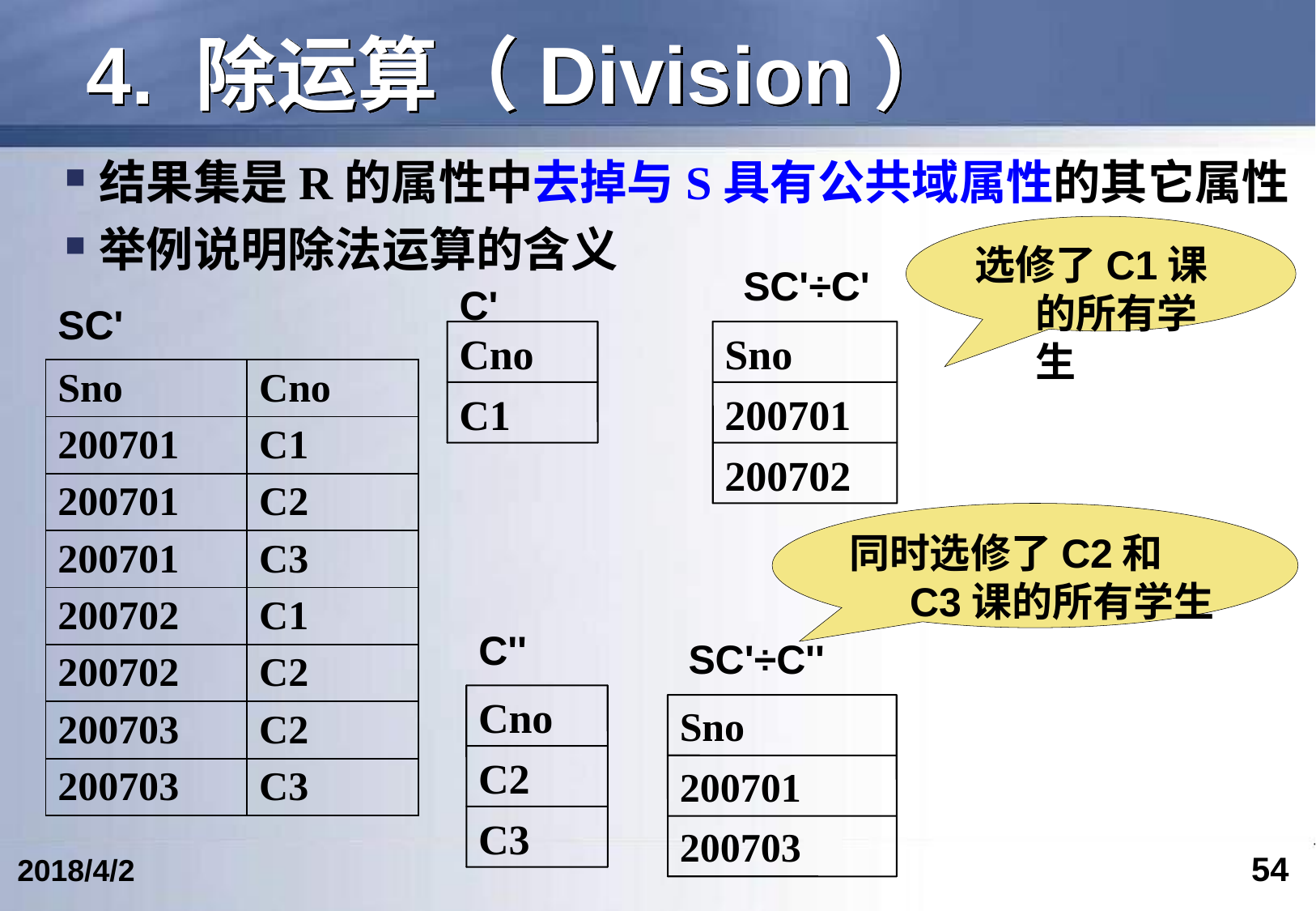

# 4. 除运算（Division）
结果集是R的属性中去掉与S具有公共域属性的其它属性
举例说明除法运算的含义
选修了C1课的所有学生
 SC'÷C'
Sno

200701

200702

C'
Cno

C1

SC'
| Sno | Cno |
| --- | --- |
| 200701 | C1 |
| 200701 | C2 |
| 200701 | C3 |
| 200702 | C1 |
| 200702 | C2 |
| 200703 | C2 |
| 200703 | C3 |
同时选修了C2和C3课的所有学生
C''
Cno

C2

C3

SC'÷C''
Sno

200701

200703

54
2018/4/2